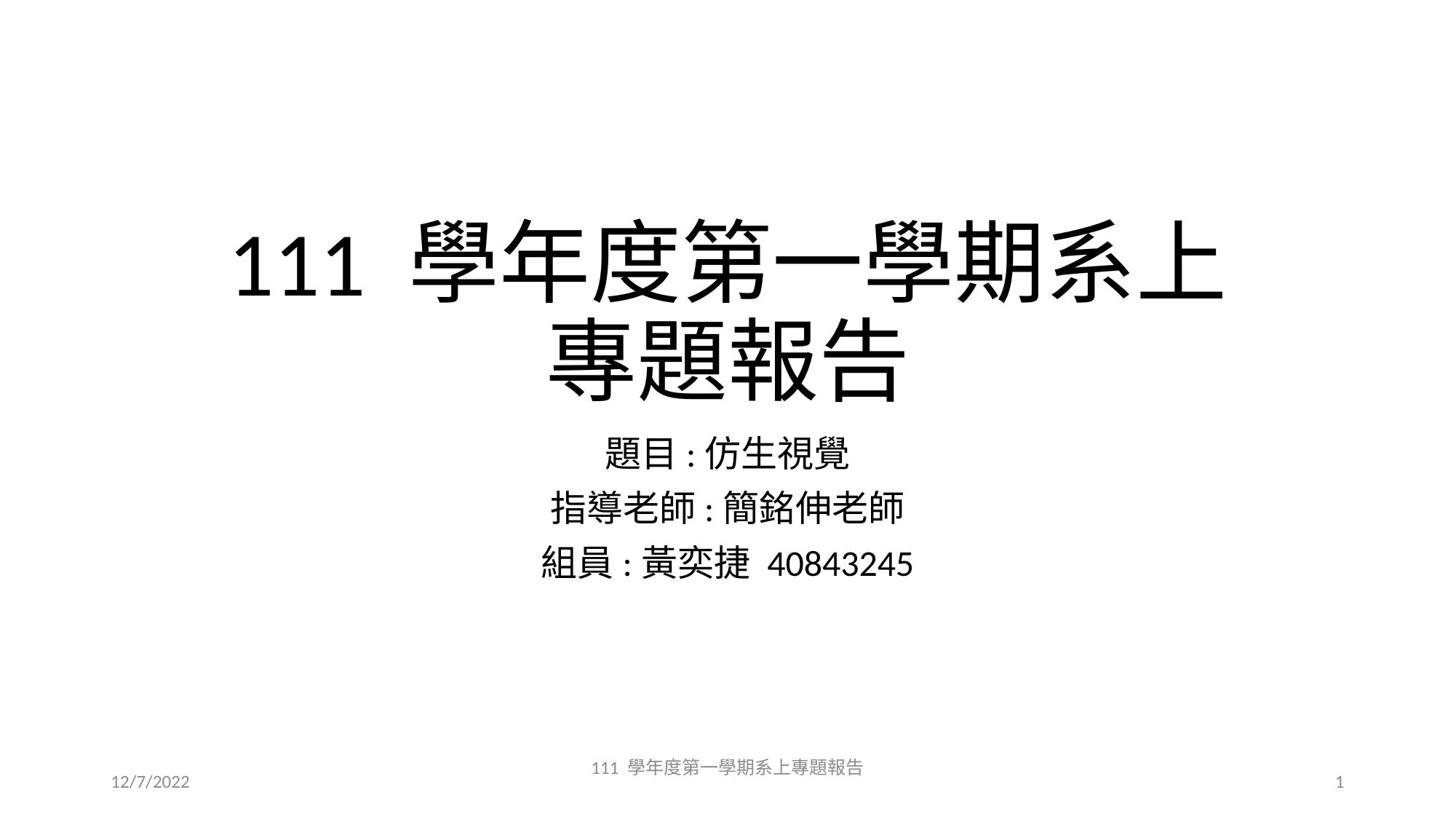

# 111 學年度第一學期系上專題報告
題目:仿生視覺
指導老師:簡銘伸老師
組員:黃奕捷 40843245
111 學年度第一學期系上專題報告
12/7/2022
1